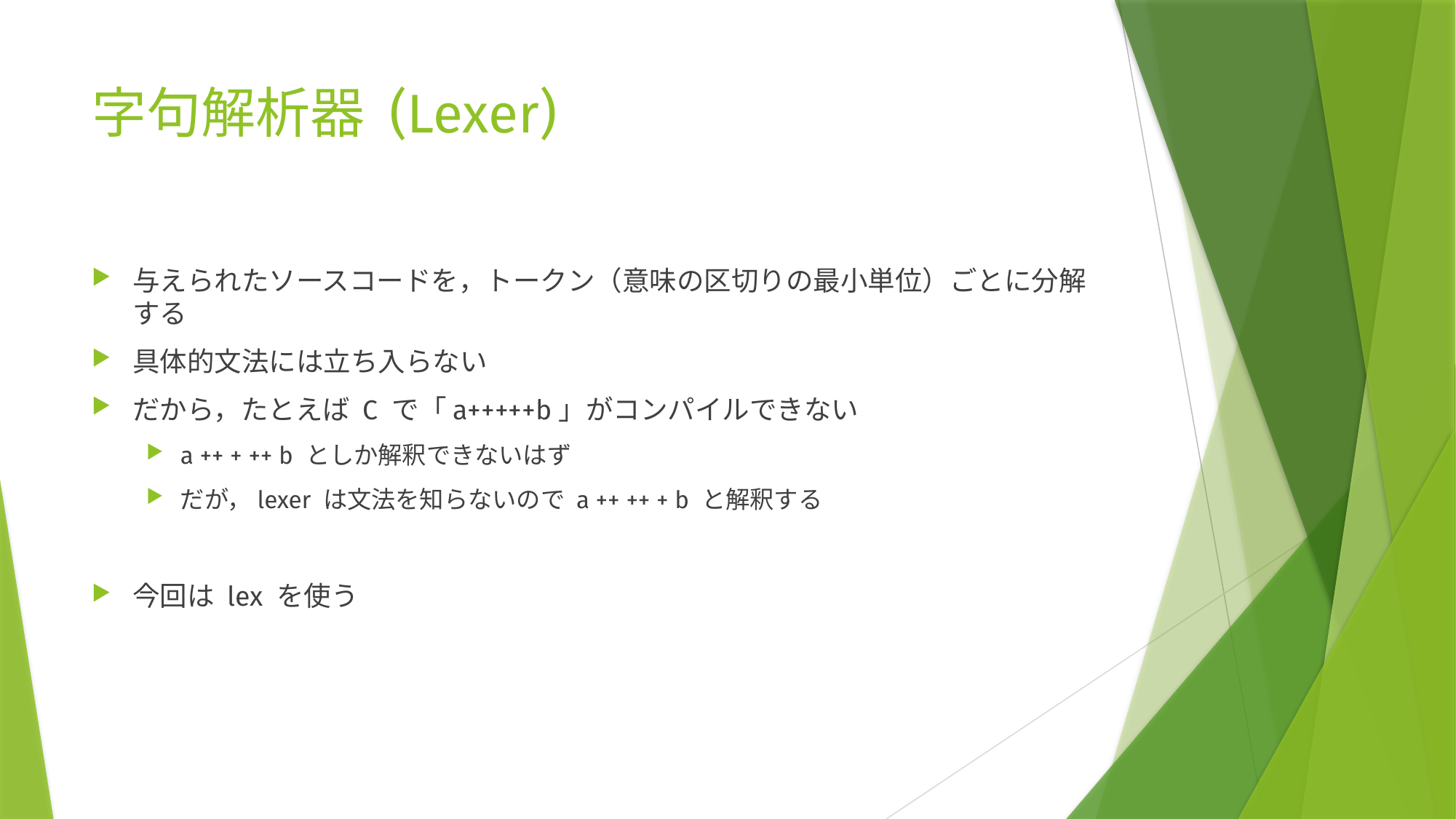

# 字句解析器 (Lexer)
与えられたソースコードを，トークン（意味の区切りの最小単位）ごとに分解する
具体的文法には立ち入らない
だから，たとえば C で「a+++++b」がコンパイルできない
a ++ + ++ b としか解釈できないはず
だが，lexer は文法を知らないので a ++ ++ + b と解釈する

今回は lex を使う